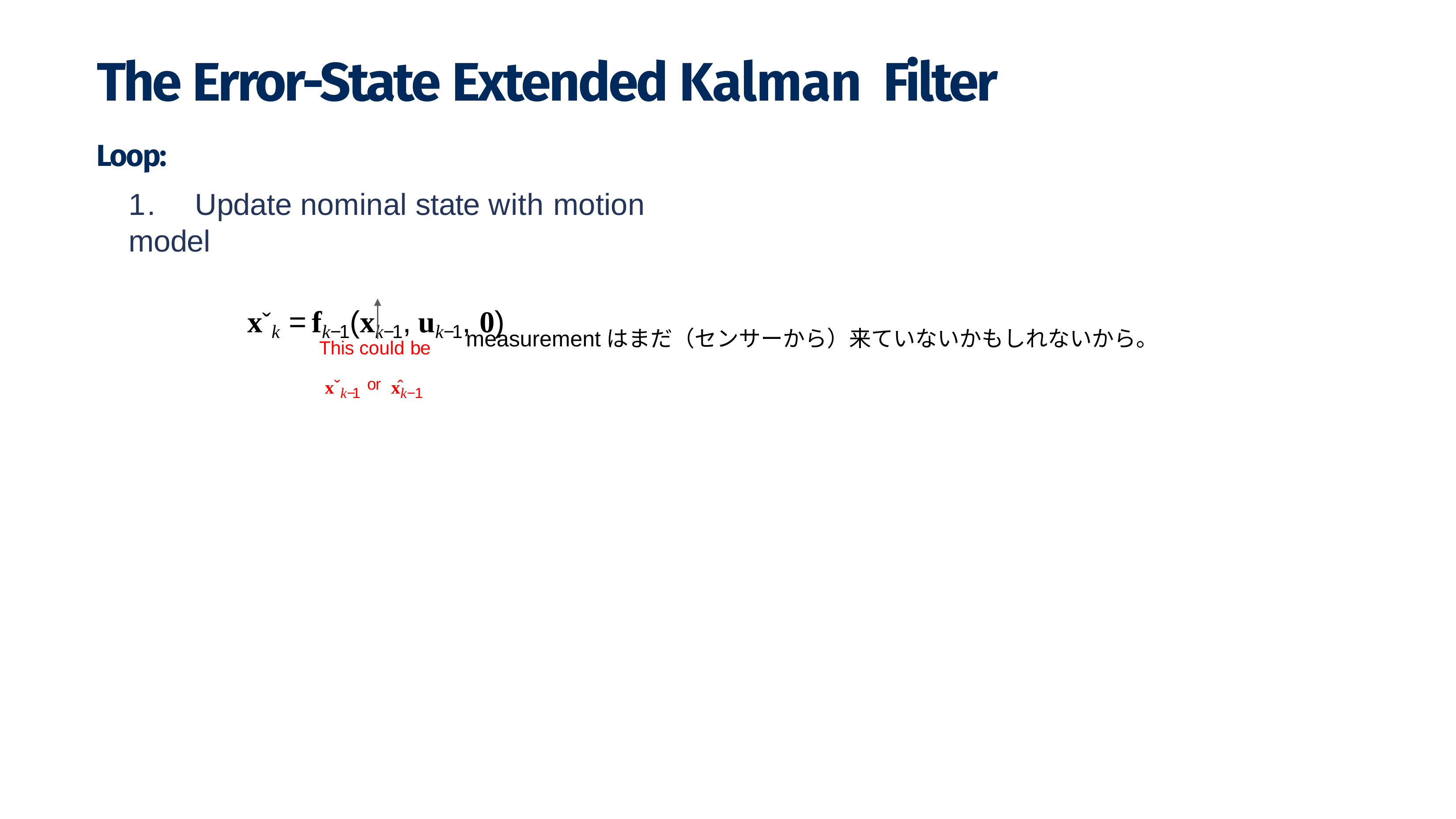

# The Error-State Extended Kalman Filter
Loop:
1.	Update nominal state with motion model
xˇk = fk−1(xk−1, uk−1, 0)

measurementはまだ（センサーから）来ていないかもしれないから。
This could be
xˇk−1    or	x̂k−1